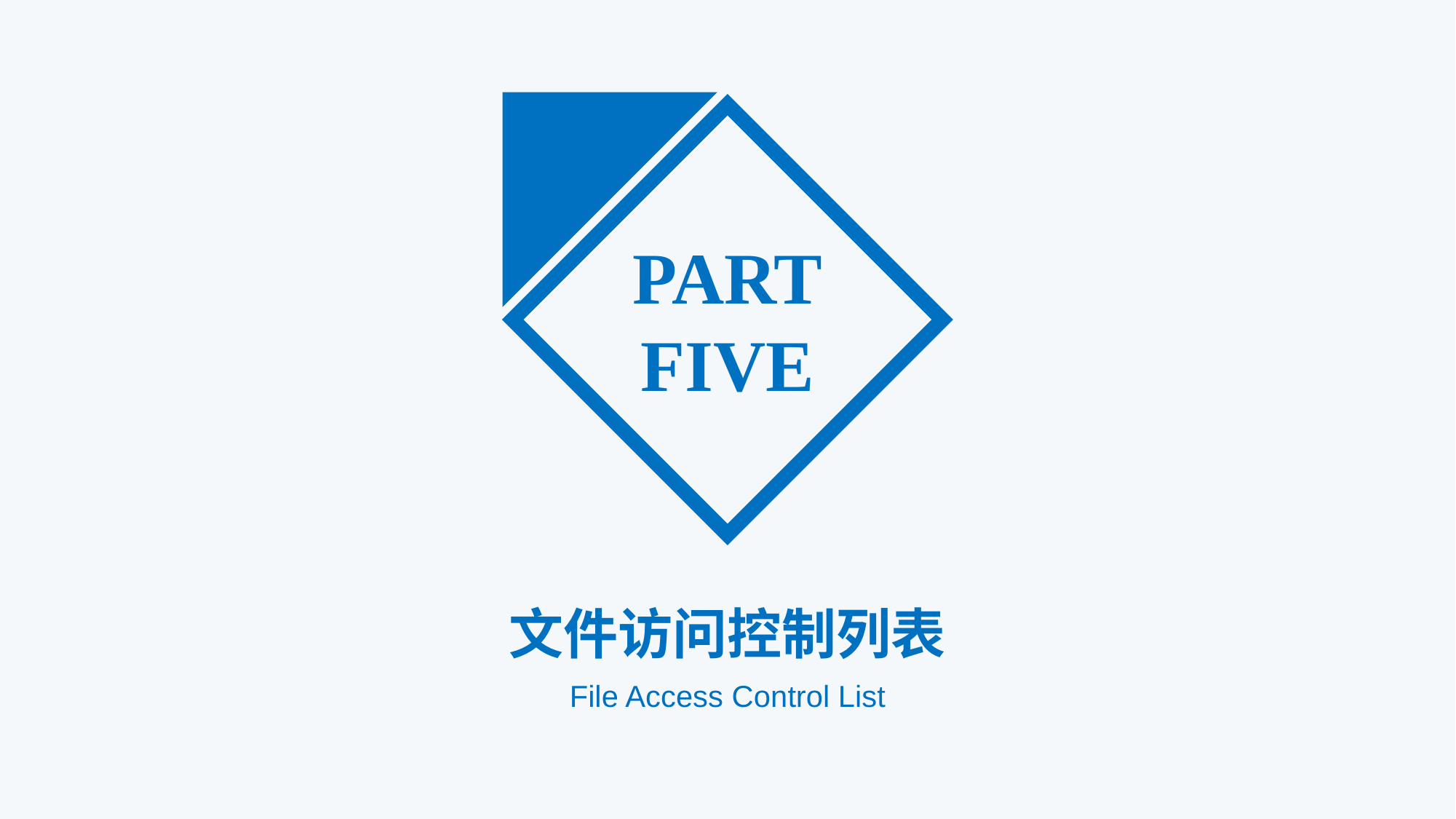

PART
FIVE
文件访问控制列表
File Access Control List